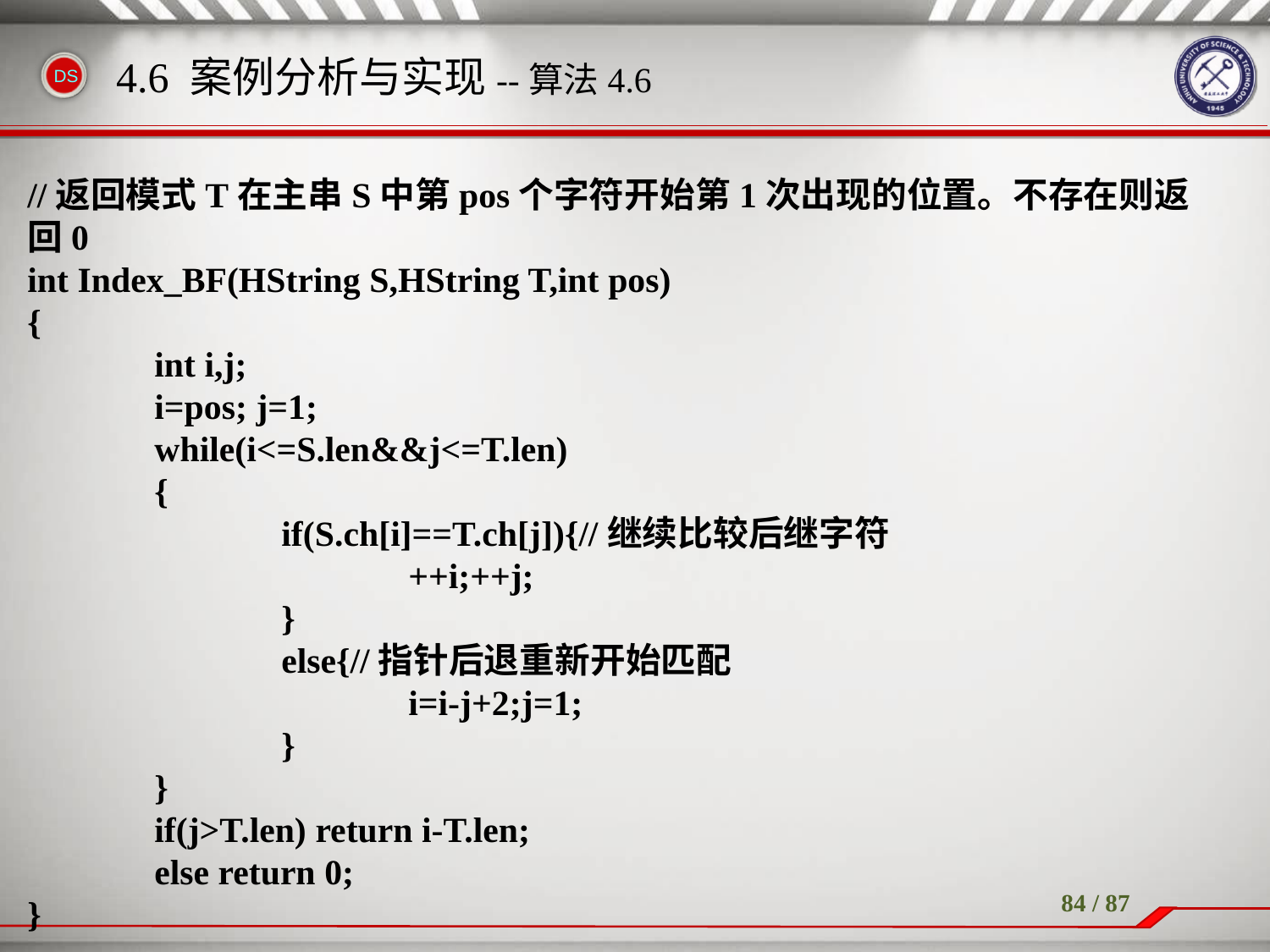

# 4.6 案例分析与实现--算法4.6
//返回模式T在主串S中第pos个字符开始第1次出现的位置。不存在则返回0
int Index_BF(HString S,HString T,int pos)
{
	int i,j;
	i=pos; j=1;
	while(i<=S.len&&j<=T.len)
	{
		if(S.ch[i]==T.ch[j]){//继续比较后继字符
			++i;++j;
		}
		else{//指针后退重新开始匹配
			i=i-j+2;j=1;
		}
	}
	if(j>T.len) return i-T.len;
	else return 0;
}